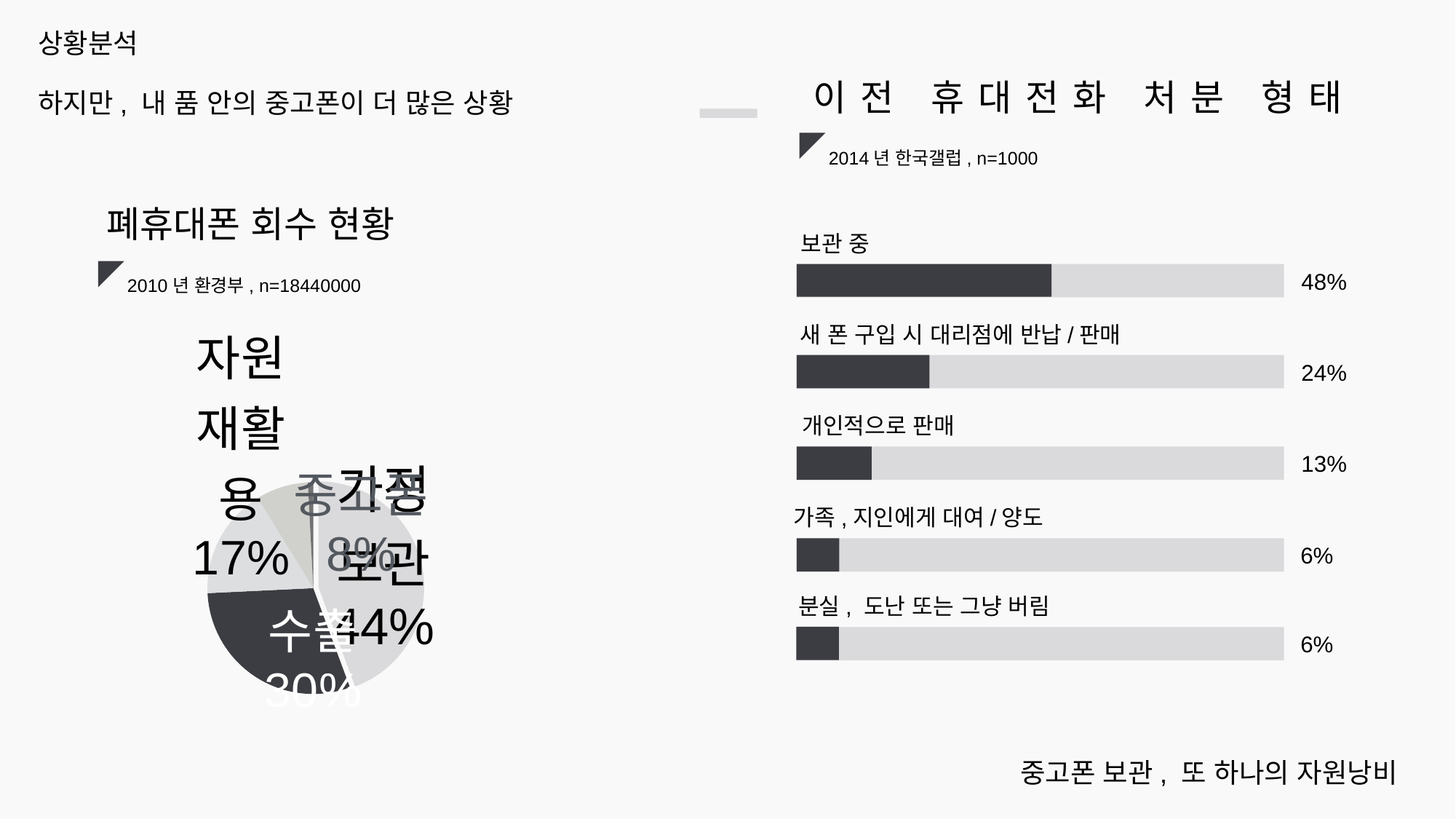

상황분석
이전 휴대전화 처분 형태
하지만, 내 품 안의 중고폰이 더 많은 상황
2014년 한국갤럽, n=1000

폐휴대폰 회수 현황
보관 중
2010년 환경부, n=18440000

### Chart

| Category | 폐휴대폰 |
|---|---|
| 가정보관 | 818.0 |
| 수출 | 551.0 |
| 자원 재활용 | 313.0 |
| 중고폰 | 147.0 |
| 기타 | 15.0 |
48%

새 폰 구입 시 대리점에 반납/판매
24%

개인적으로 판매
13%

가족,지인에게 대여/양도
6%

분실, 도난 또는 그냥 버림

6%

중고폰 보관, 또 하나의 자원낭비